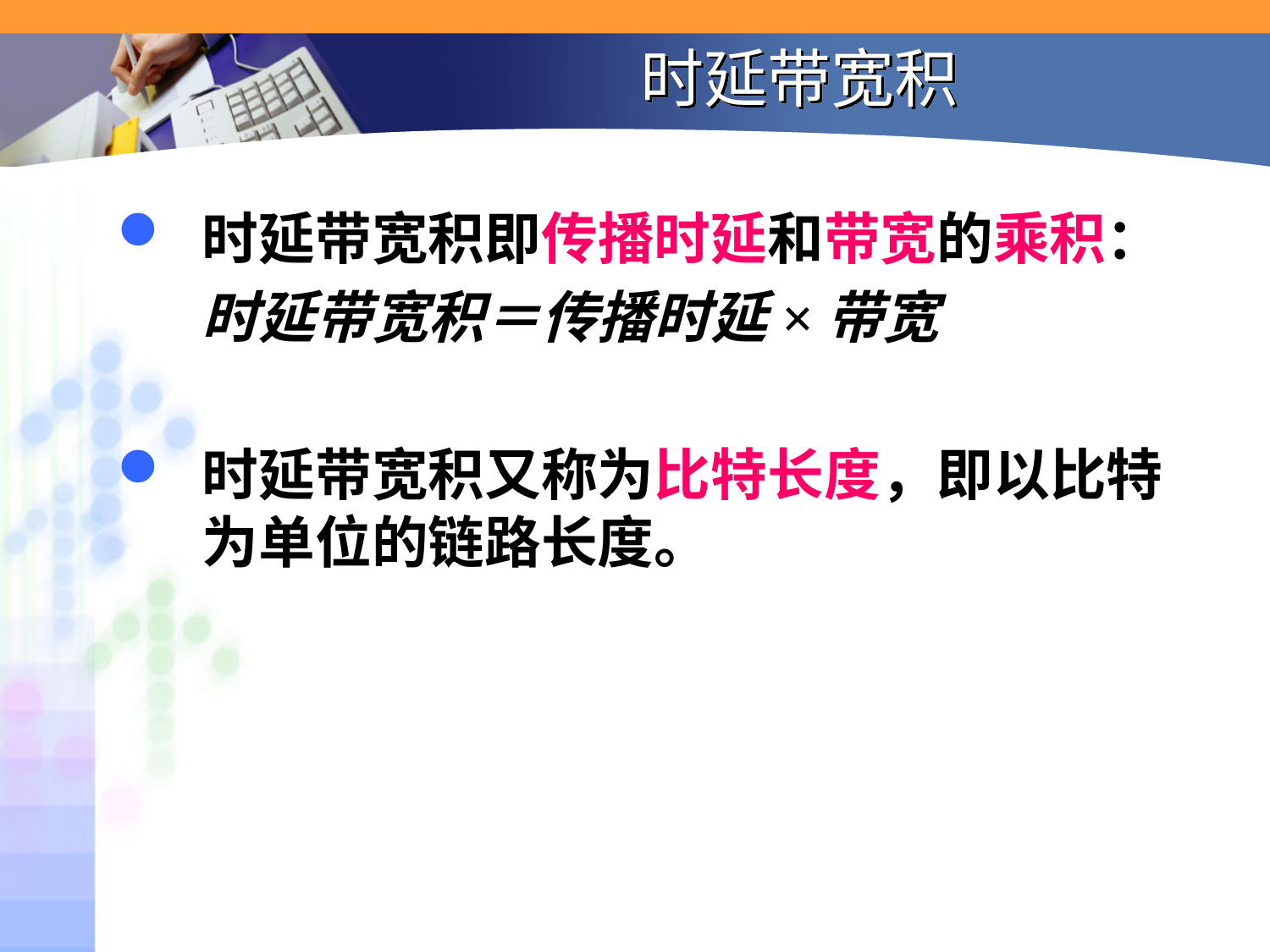

# 时延带宽积
时延带宽积即传播时延和带宽的乘积：
	时延带宽积＝传播时延×带宽

时延带宽积又称为比特长度，即以比特为单位的链路长度。